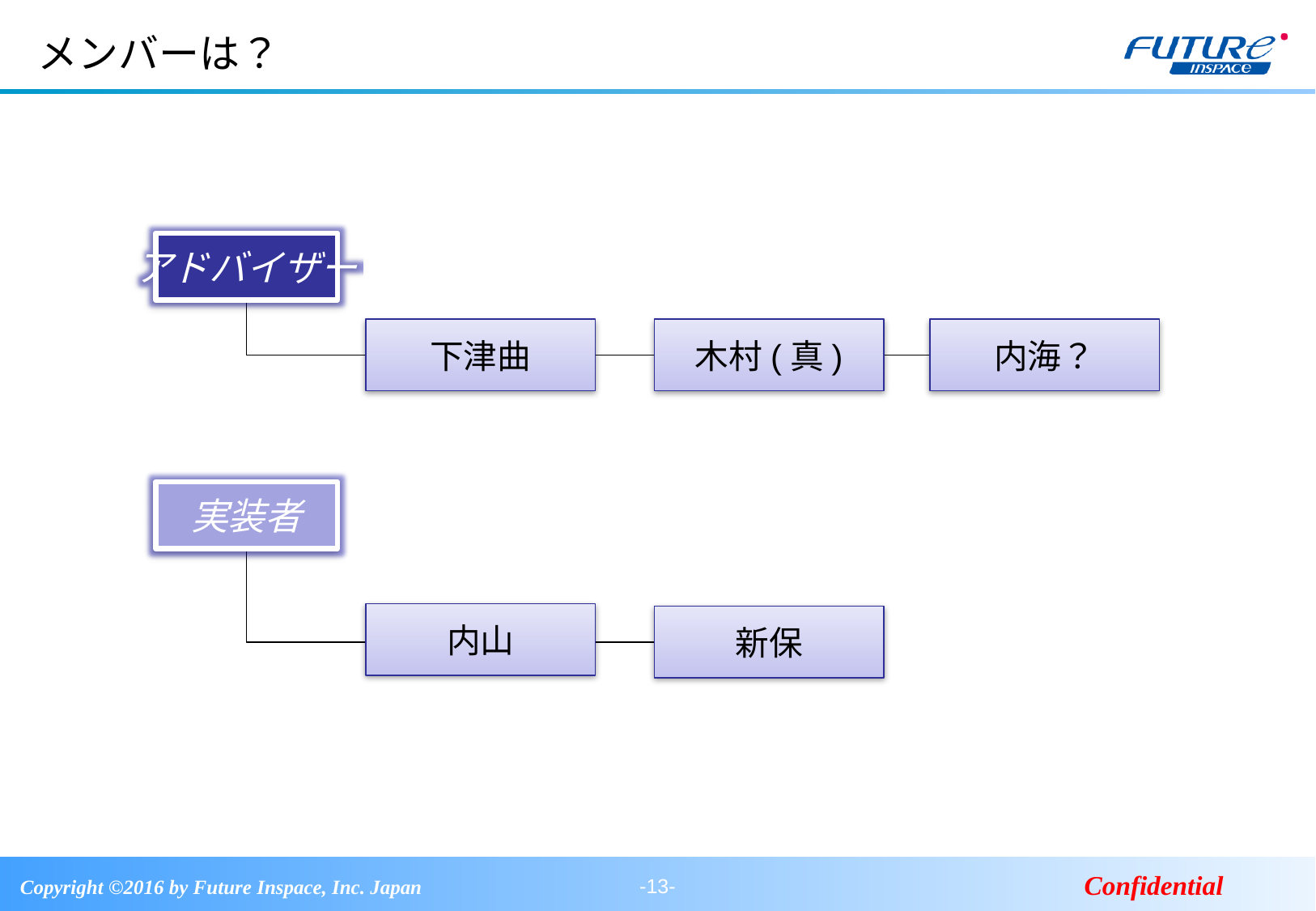

# メンバーは？
アドバイザー
下津曲
木村(真)
内海？
実装者
内山
新保
-13-